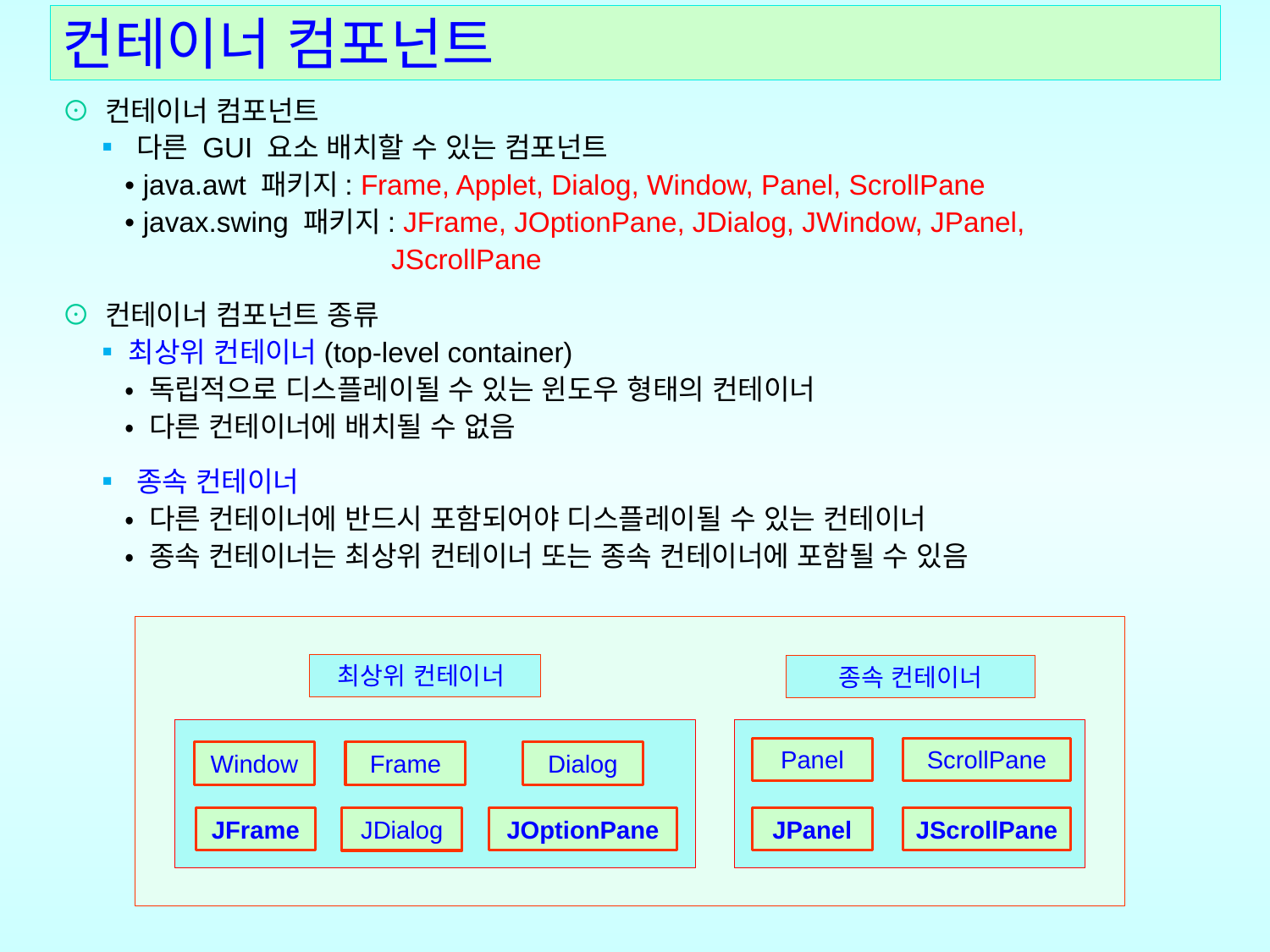

# 컨테이너 컴포넌트
⊙ 컨테이너 컴포넌트
    ▪ 다른 GUI 요소 배치할 수 있는 컴포넌트
        • java.awt 패키지: Frame, Applet, Dialog, Window, Panel, ScrollPane
        • javax.swing 패키지: JFrame, JOptionPane, JDialog, JWindow, JPanel,
                                          JScrollPane

⊙ 컨테이너 컴포넌트 종류
    ▪최상위 컨테이너(top-level container)
        • 독립적으로 디스플레이될 수 있는 윈도우 형태의 컨테이너
        • 다른 컨테이너에 배치될 수 없음

    ▪ 종속 컨테이너
        • 다른 컨테이너에 반드시 포함되어야 디스플레이될 수 있는 컨테이너
        • 종속 컨테이너는 최상위 컨테이너 또는 종속 컨테이너에 포함될 수 있음

최상위 컨테이너
종속 컨테이너

Panel
ScrollPane
Window
Frame
Dialog
JPanel
JScrollPane
JOptionPane
JFrame
JDialog